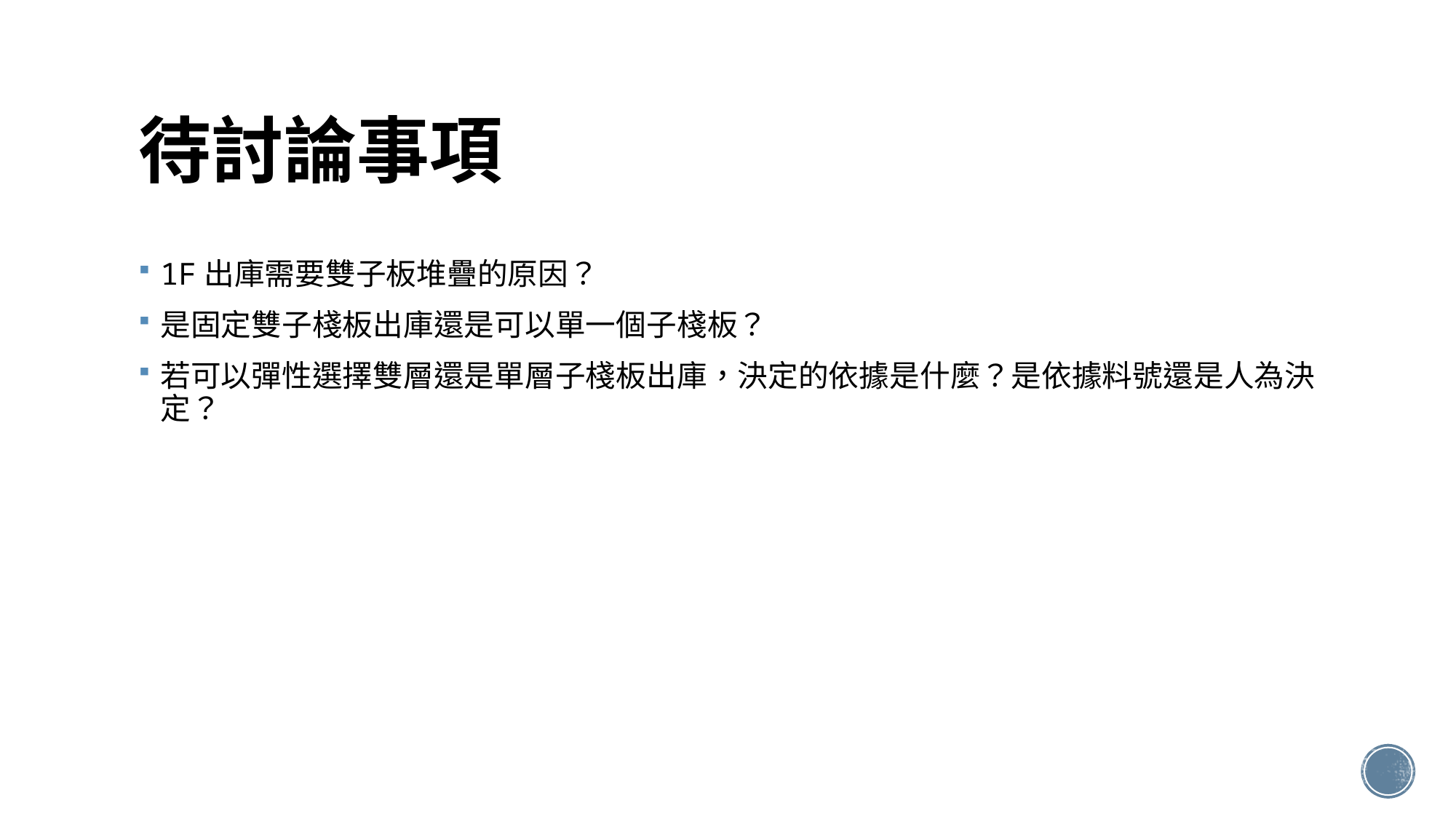

# 待討論事項
1F出庫需要雙子板堆疊的原因？
是固定雙子棧板出庫還是可以單一個子棧板？
若可以彈性選擇雙層還是單層子棧板出庫，決定的依據是什麼？是依據料號還是人為決定？